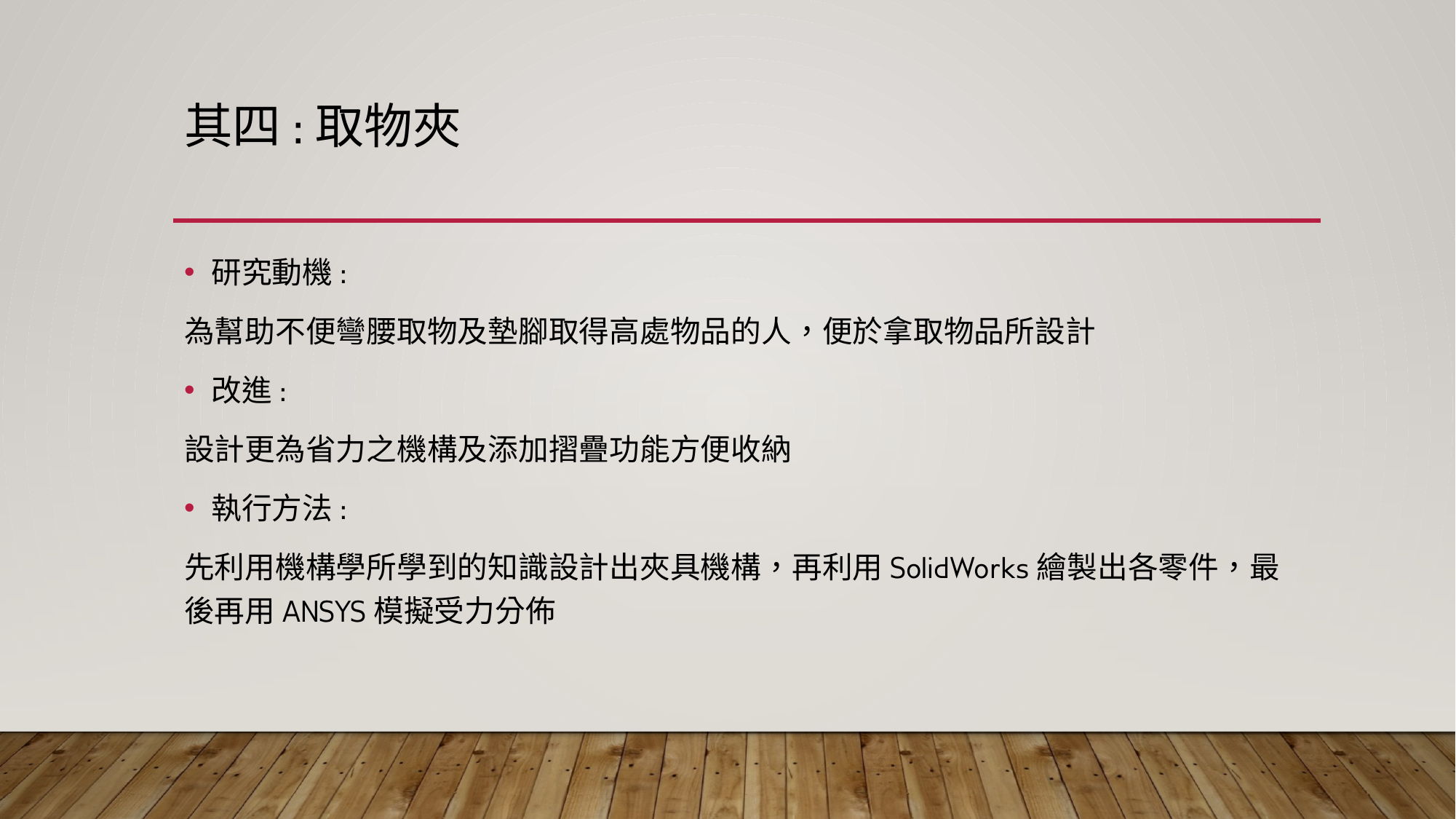

# 其四:取物夾
研究動機:
為幫助不便彎腰取物及墊腳取得高處物品的人，便於拿取物品所設計
改進:
設計更為省力之機構及添加摺疊功能方便收納
執行方法:
先利用機構學所學到的知識設計出夾具機構，再利用SolidWorks繪製出各零件，最後再用ANSYS模擬受力分佈